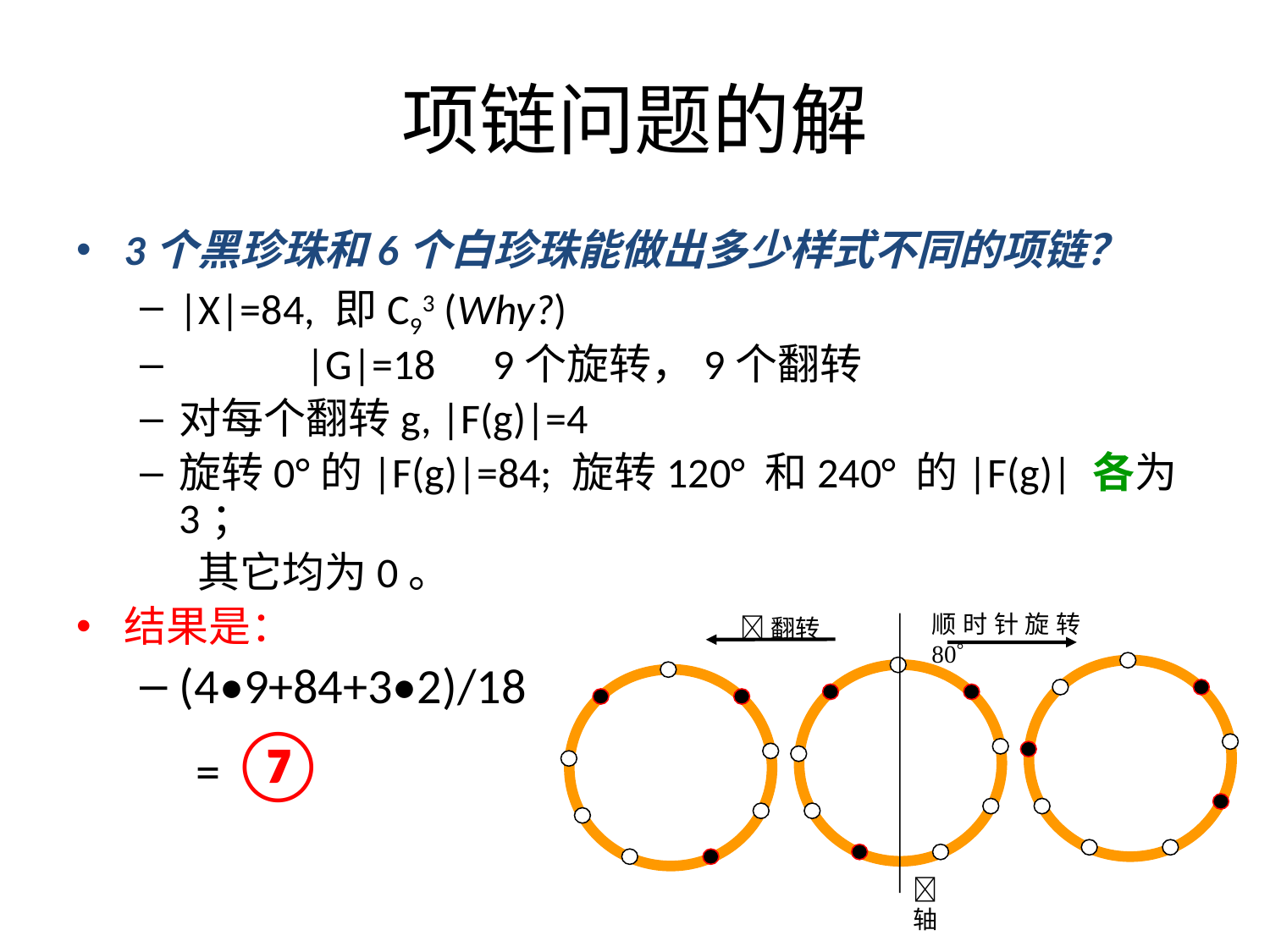

# 项链问题的解
3个黑珍珠和6个白珍珠能做出多少样式不同的项链？
|X|=84, 即C93 (Why?)
	|G|=18      9个旋转，9个翻转
对每个翻转g, |F(g)|=4
旋转0°的|F(g)|=84; 旋转120° 和240° 的|F(g)| 各为3；
     其它均为0。
结果是：
(4•9+84+3•2)/18
     = ⑦
顺时针旋转80°
α翻转

α轴